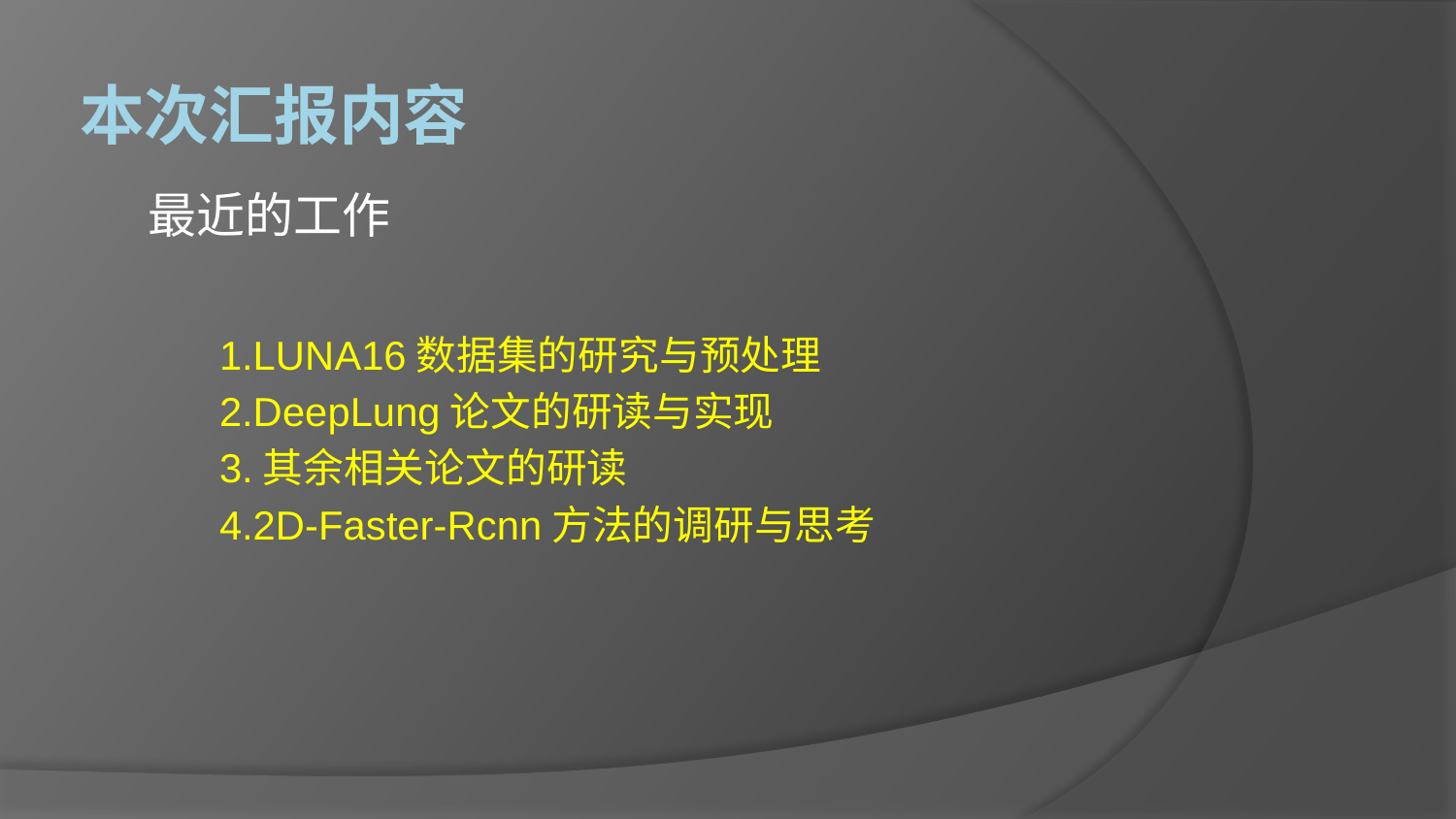

# 本次汇报内容
最近的工作

1.LUNA16数据集的研究与预处理
2.DeepLung论文的研读与实现
3.其余相关论文的研读
4.2D-Faster-Rcnn方法的调研与思考